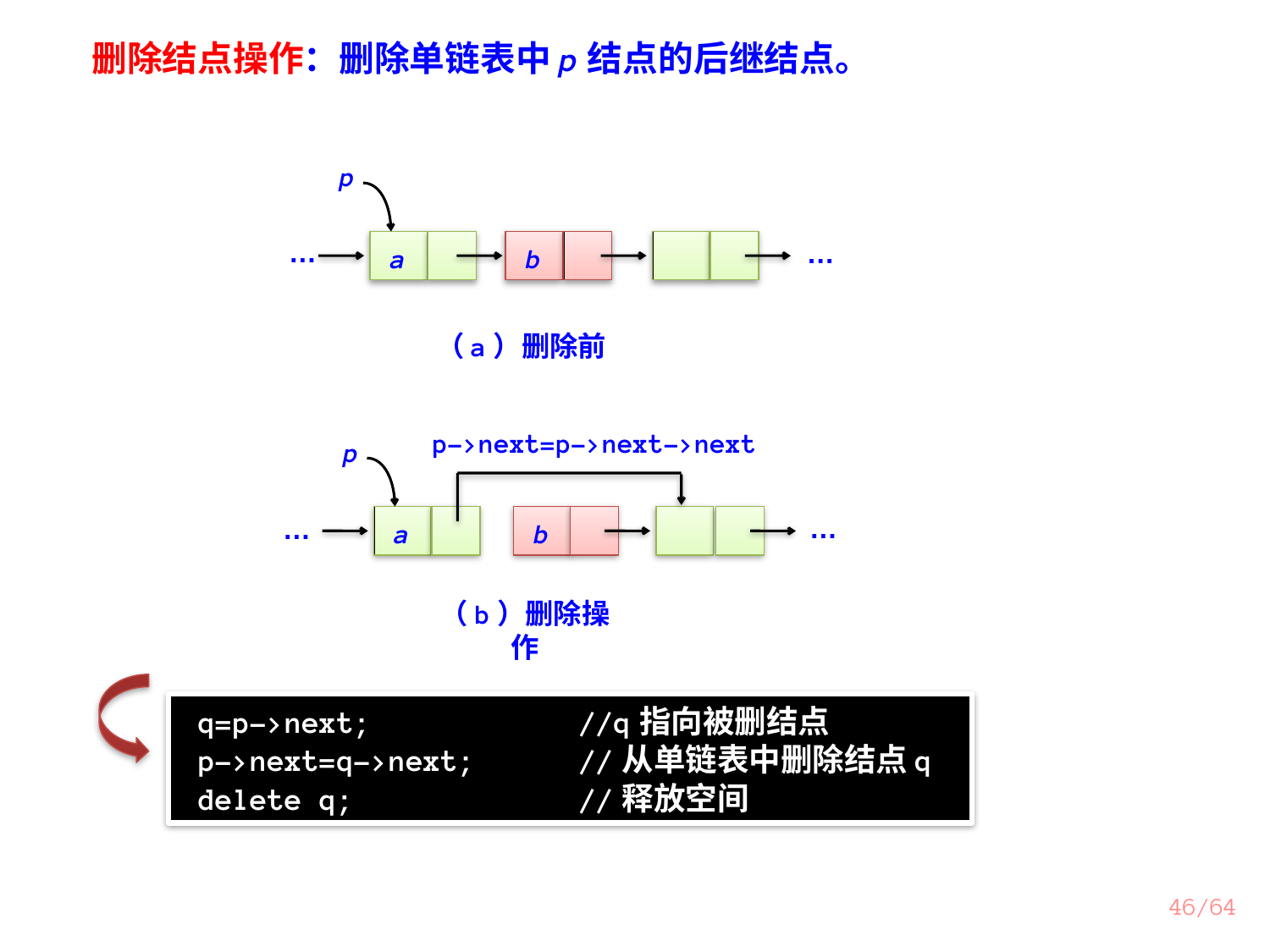

删除结点操作：删除单链表中p结点的后继结点。

p

a

b

…
…

（a）删除前

p

a

b

…
…

（b）删除操作
p->next=p->next->next

q=p->next;		//q指向被删结点
p->next=q->next;	//从单链表中删除结点q
delete q;		//释放空间
46/64